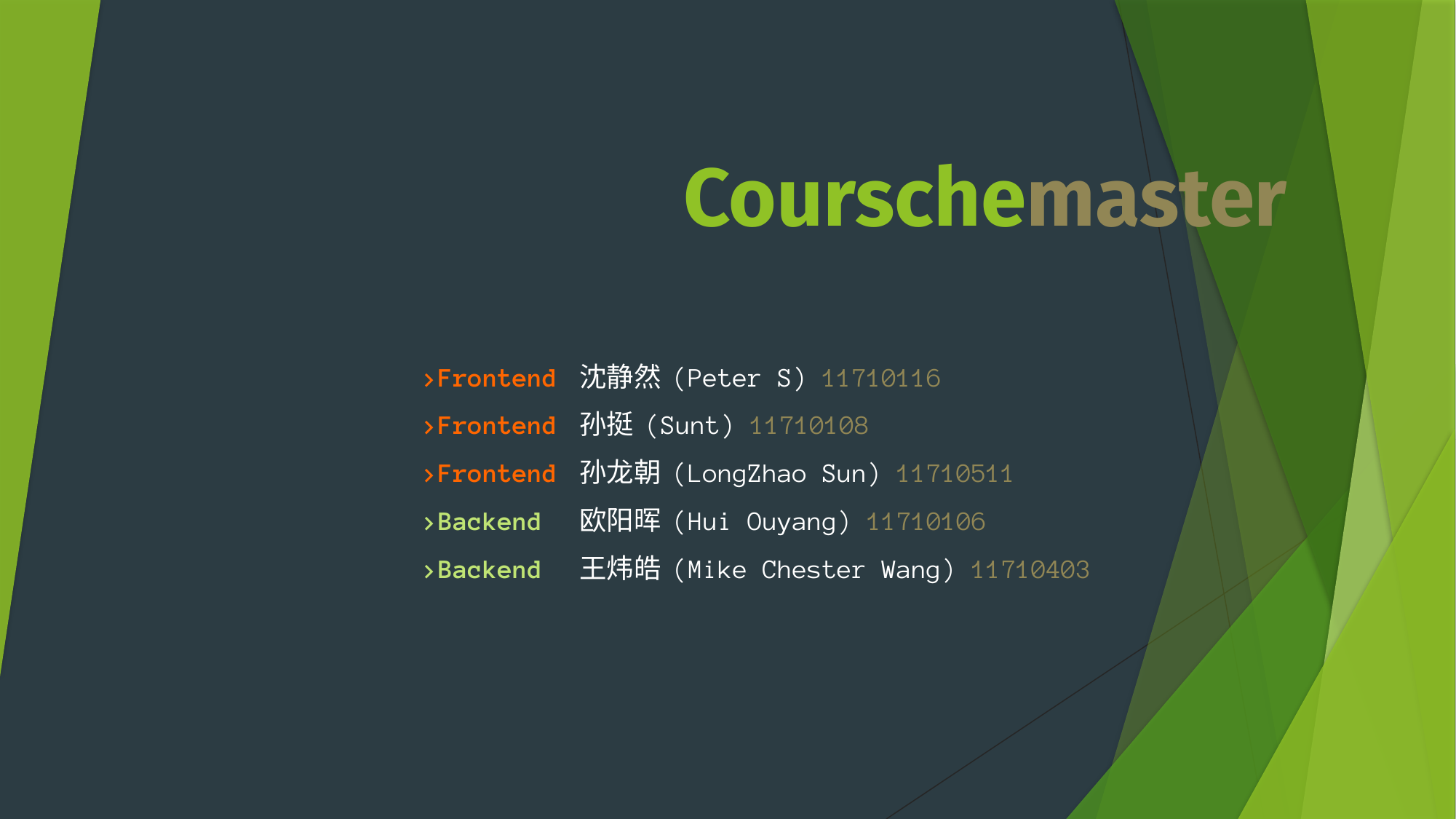

# Courschemaster
>Frontend 沈静然 (Peter S) 11710116
>Frontend 孙挺 (Sunt) 11710108
>Frontend 孙龙朝 (LongZhao Sun) 11710511
>Backend  欧阳晖 (Hui Ouyang) 11710106
>Backend  王炜皓 (Mike Chester Wang) 11710403